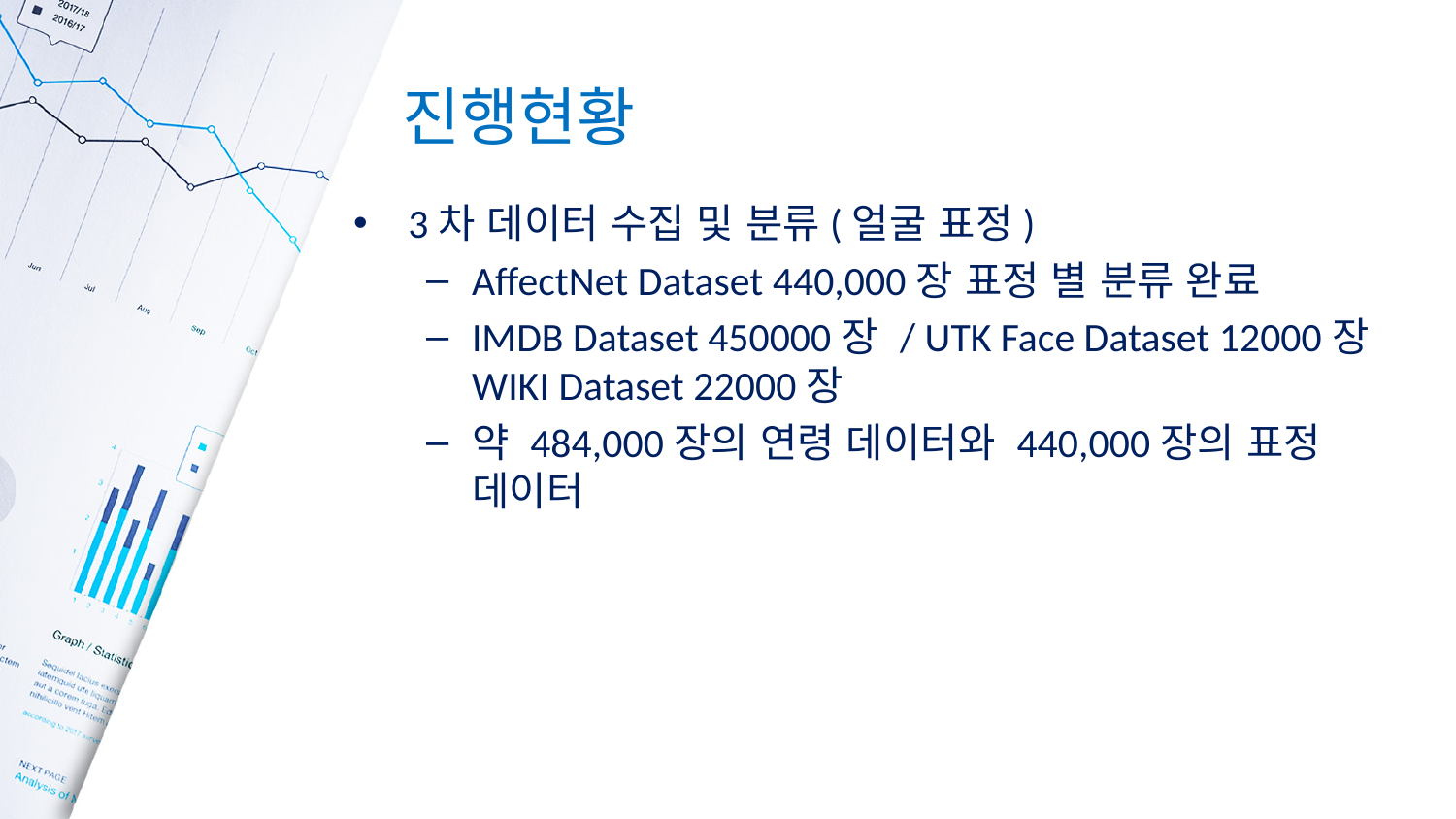

# 진행현황
3차 데이터 수집 및 분류(얼굴 표정)
AffectNet Dataset 440,000장 표정 별 분류 완료
IMDB Dataset 450000장 / UTK Face Dataset 12000장
WIKI Dataset 22000장
약 484,000장의 연령 데이터와 440,000장의 표정 데이터